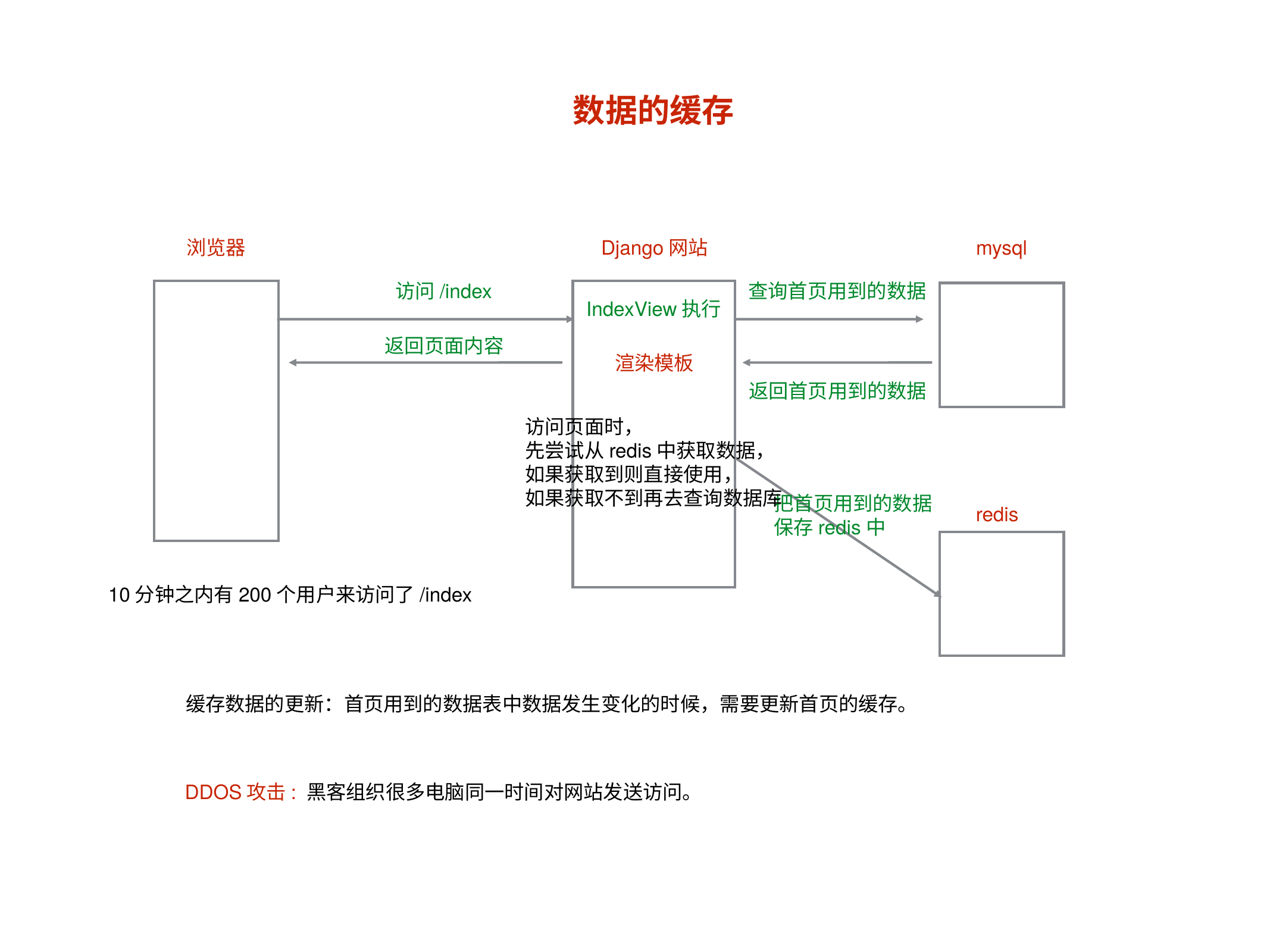

数据的缓存
浏览器
Django网站
mysql
访问/index
查询首页用到的数据

IndexView执行

返回页面内容
渲染模板

返回首页用到的数据
访问页面时，
先尝试从redis中获取数据，
如果获取到则直接使用，
如果获取不到再去查询数据库

把首页用到的数据
保存redis中
redis

10分钟之内有200个用户来访问了/index
缓存数据的更新：首页用到的数据表中数据发生变化的时候，需要更新首页的缓存。
DDOS攻击: 黑客组织很多电脑同一时间对网站发送访问。